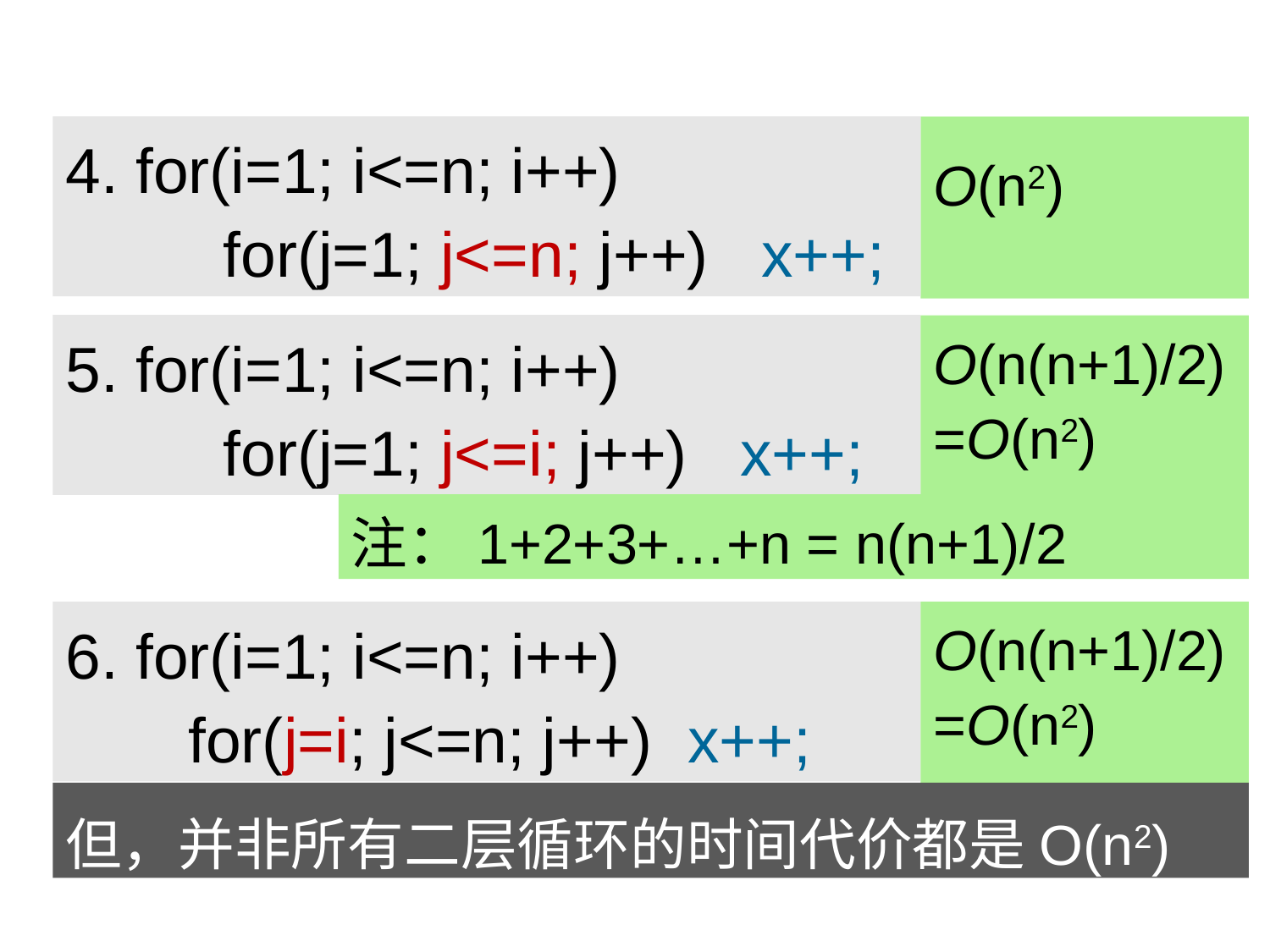

4. for(i=1; i<=n; i++)
         for(j=1; j<=n; j++)   x++;
O(n2)
5. for(i=1; i<=n; i++)
         for(j=1; j<=i; j++)   x++;
O(n(n+1)/2)
=O(n2)
注：1+2+3+…+n = n(n+1)/2
6. for(i=1; i<=n; i++)
       for(j=i; j<=n; j++)  x++;
O(n(n+1)/2)
=O(n2)
但，并非所有二层循环的时间代价都是O(n2)